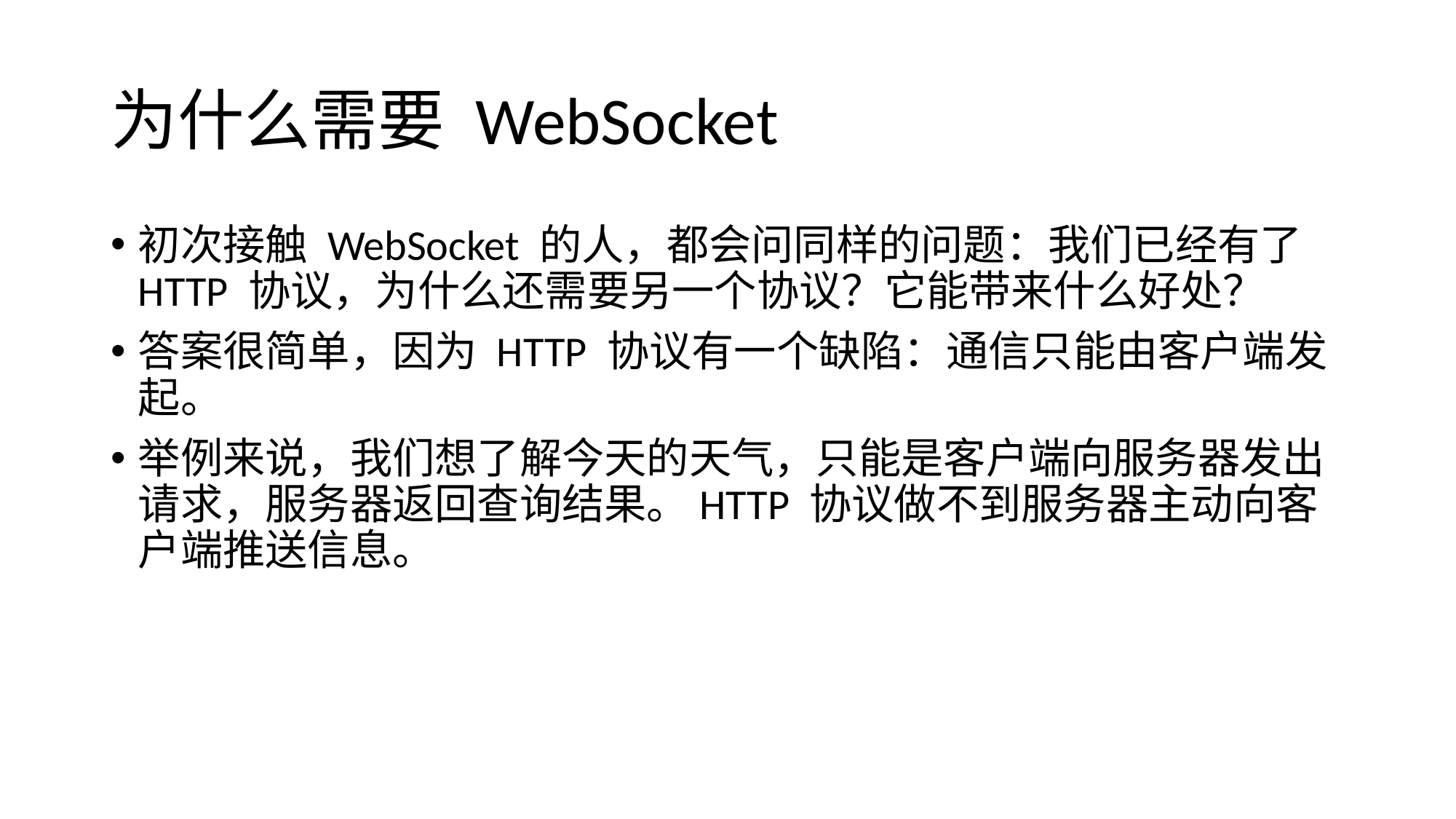

# 为什么需要 WebSocket
初次接触 WebSocket 的人，都会问同样的问题：我们已经有了 HTTP 协议，为什么还需要另一个协议？它能带来什么好处？
答案很简单，因为 HTTP 协议有一个缺陷：通信只能由客户端发起。
举例来说，我们想了解今天的天气，只能是客户端向服务器发出请求，服务器返回查询结果。HTTP 协议做不到服务器主动向客户端推送信息。